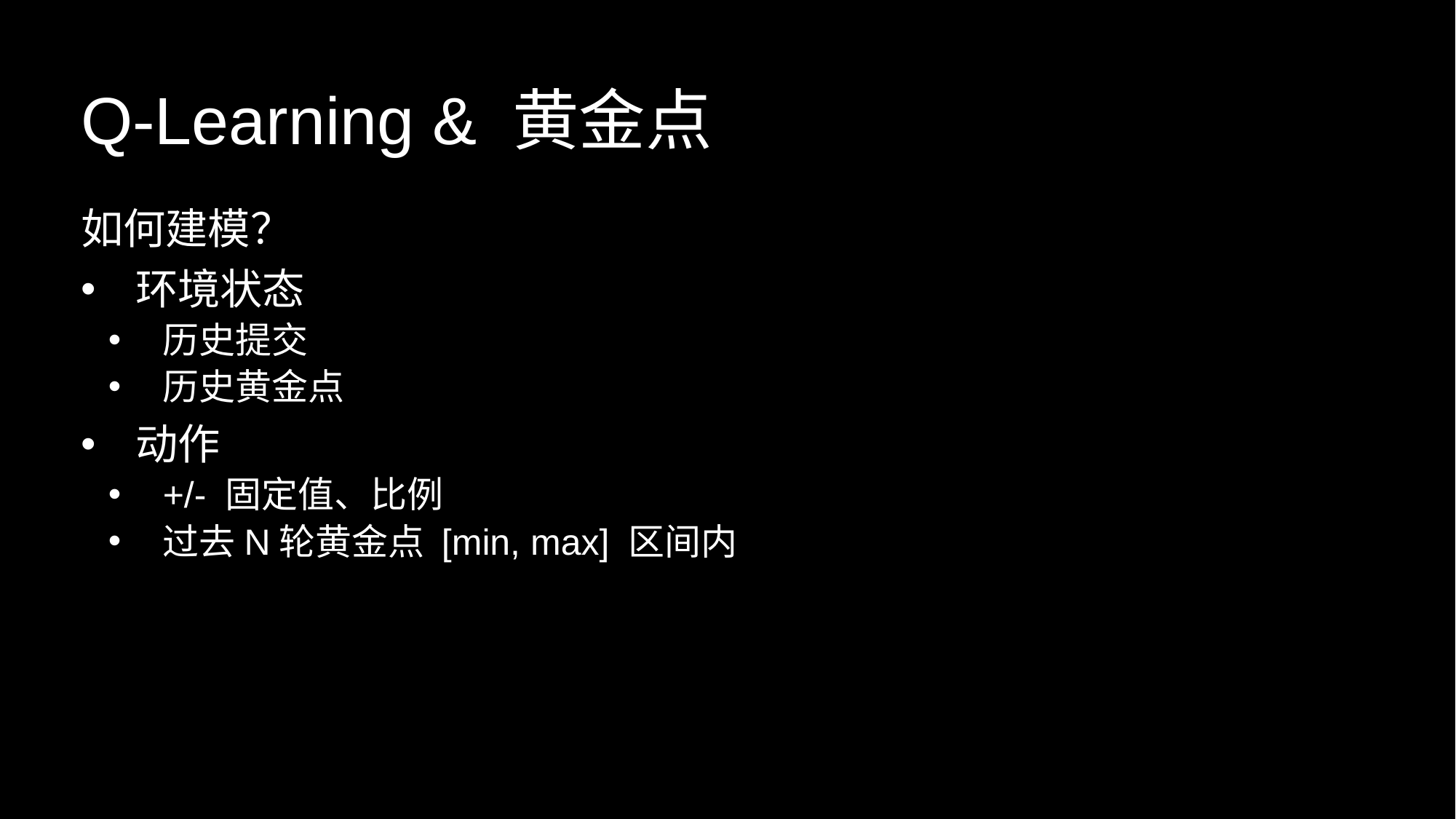

# Q-Learning & 黄金点
如何建模？
环境状态
历史提交
历史黄金点
动作
+/- 固定值、比例
过去N轮黄金点 [min, max] 区间内